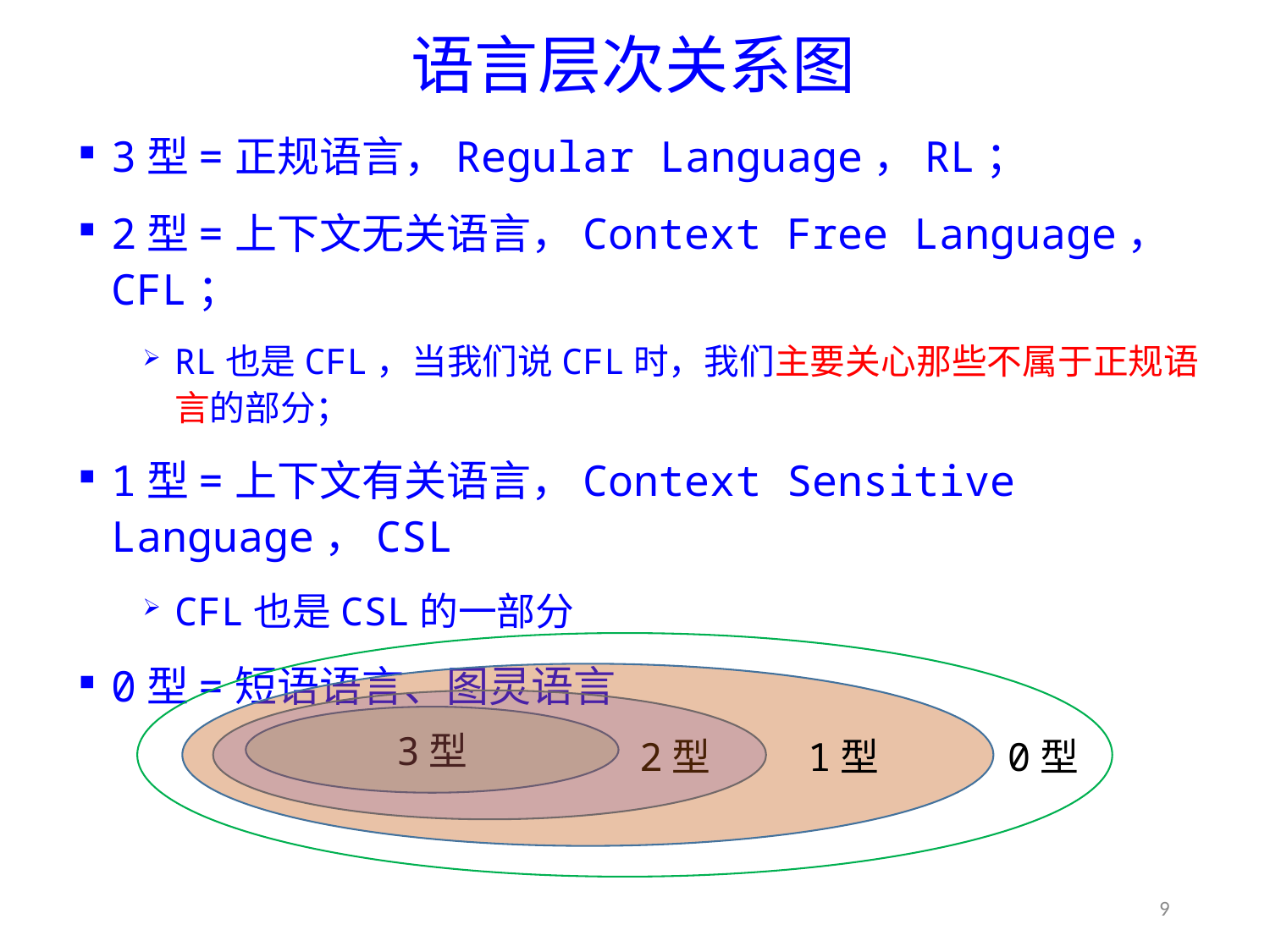

# 语言层次关系图
3型=正规语言，Regular Language，RL；
2型=上下文无关语言，Context Free Language，CFL；
RL也是CFL，当我们说CFL时，我们主要关心那些不属于正规语言的部分；
1型=上下文有关语言，Context Sensitive Language，CSL
CFL也是CSL的一部分
0型=短语语言、图灵语言

3型
2型
1型
0型
9